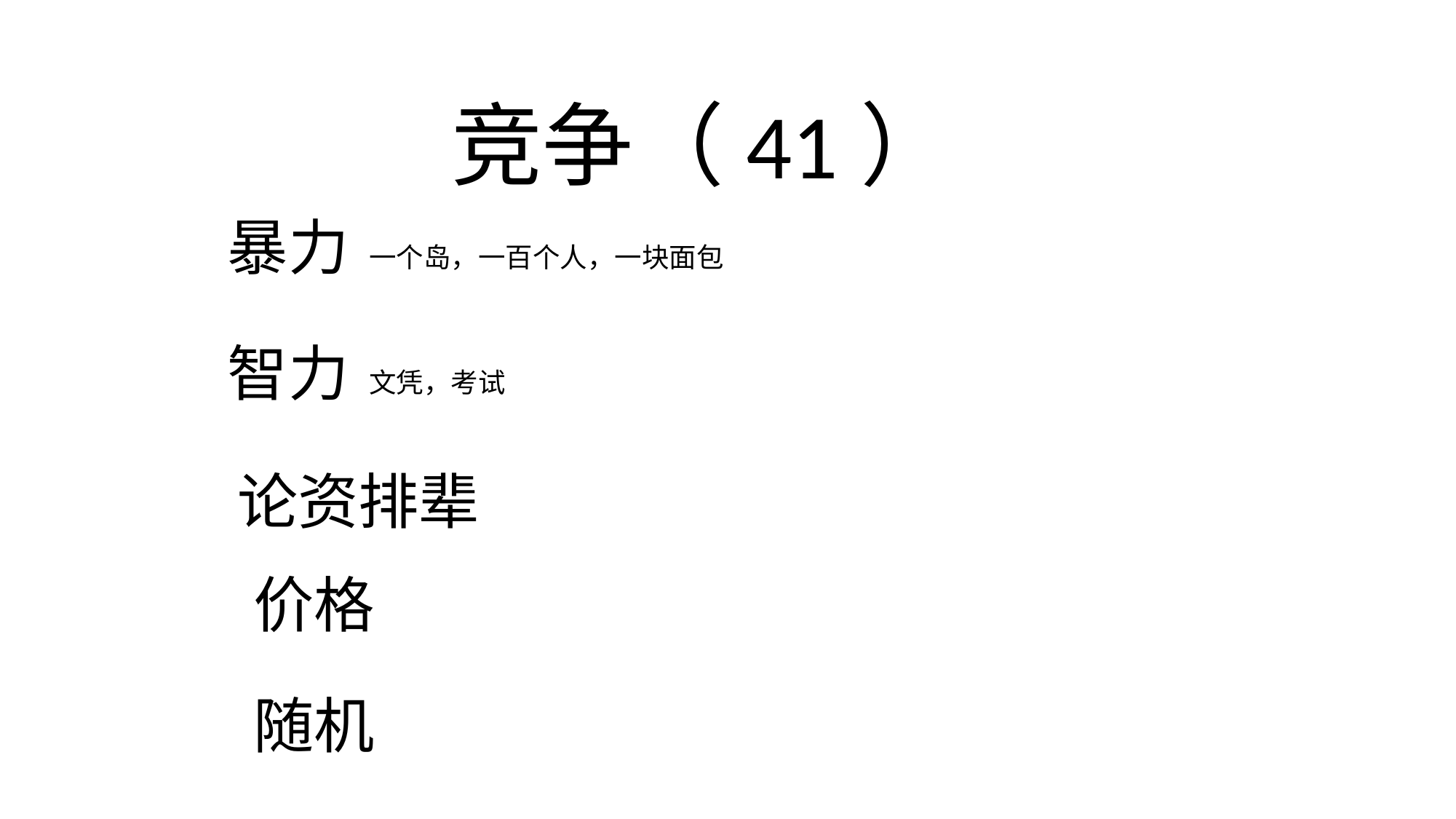

# 竞争（41）
暴力
一个岛，一百个人，一块面包
智力
文凭，考试
论资排辈
价格
随机